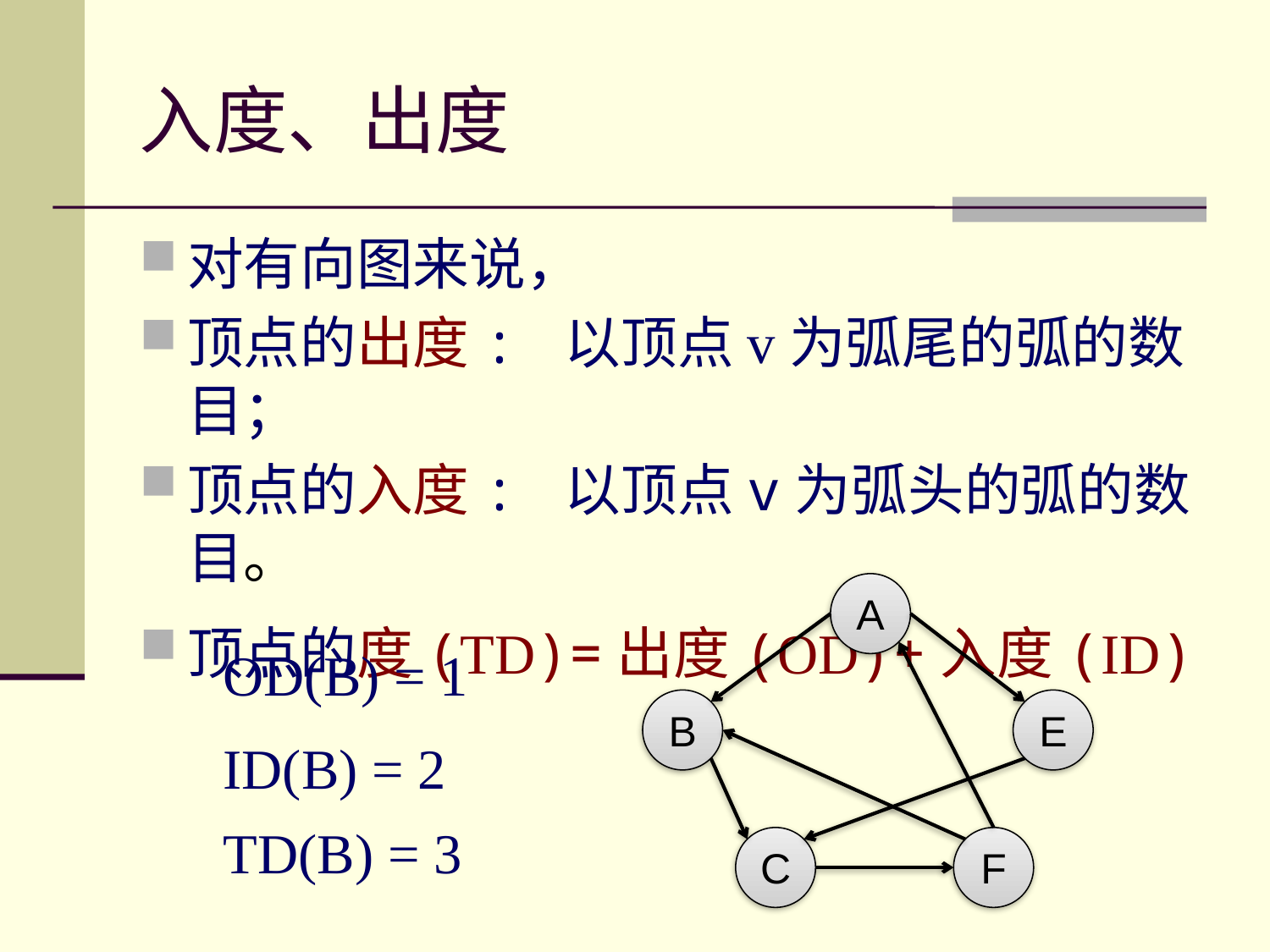

# 入度、出度
对有向图来说，
顶点的出度: 以顶点v为弧尾的弧的数目；
顶点的入度: 以顶点v为弧头的弧的数目。
顶点的度(TD)=出度(OD)+入度(ID)
A
B
E
C
F
OD(B) = 1
ID(B) = 2
TD(B) = 3